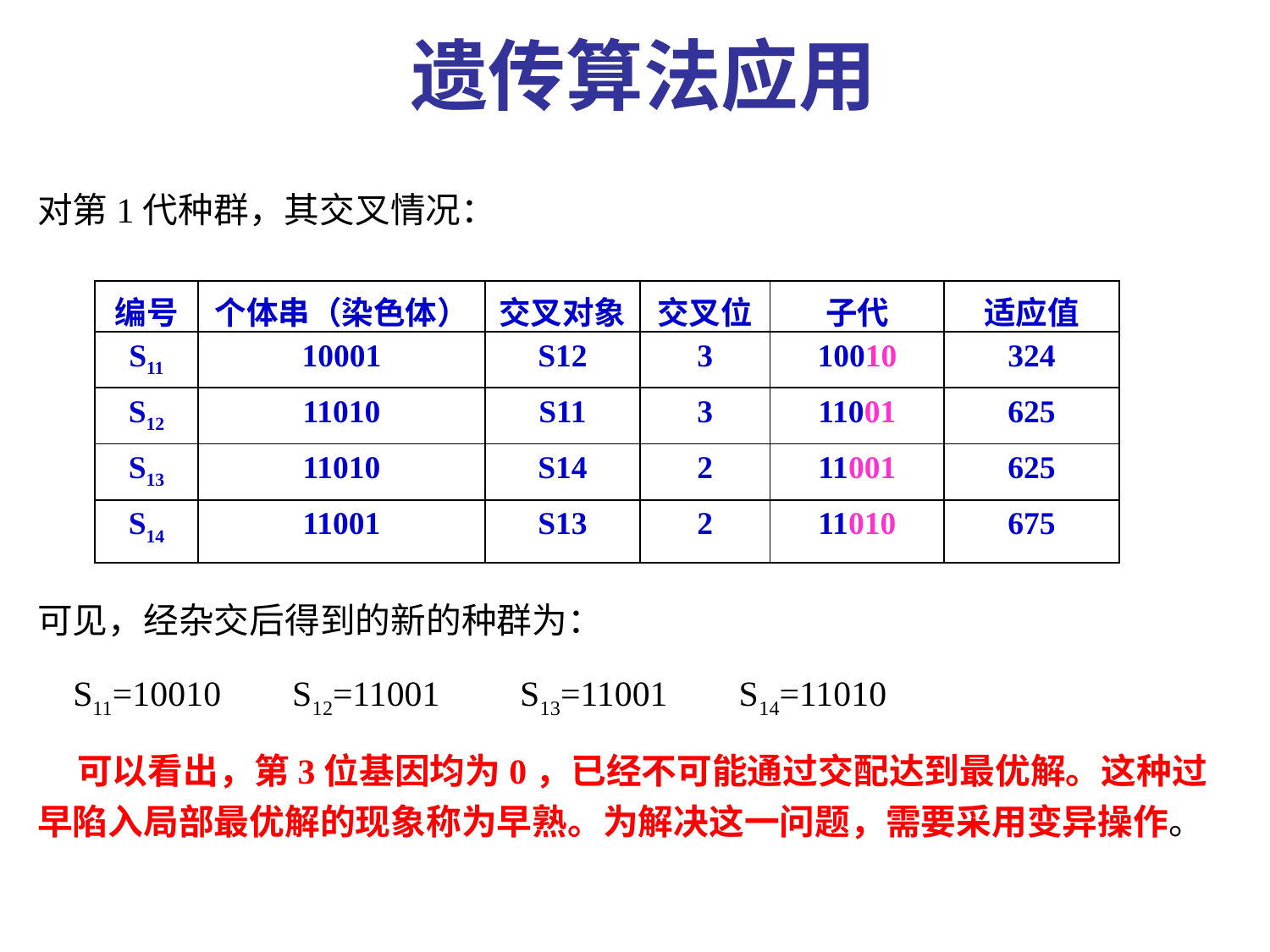

遗传算法应用
对第1代种群，其交叉情况：

可见，经杂交后得到的新的种群为：
    S11=10010        S12=11001         S13=11001        S14=11010
    可以看出，第3位基因均为0，已经不可能通过交配达到最优解。这种过早陷入局部最优解的现象称为早熟。为解决这一问题，需要采用变异操作。
| 编号 | 个体串（染色体） | 交叉对象 | 交叉位 | 子代 | 适应值 |
| --- | --- | --- | --- | --- | --- |
| S11 | 10001 | S12 | 3 | 10010 | 324 |
| S12 | 11010 | S11 | 3 | 11001 | 625 |
| S13 | 11010 | S14 | 2 | 11001 | 625 |
| S14 | 11001 | S13 | 2 | 11010 | 675 |